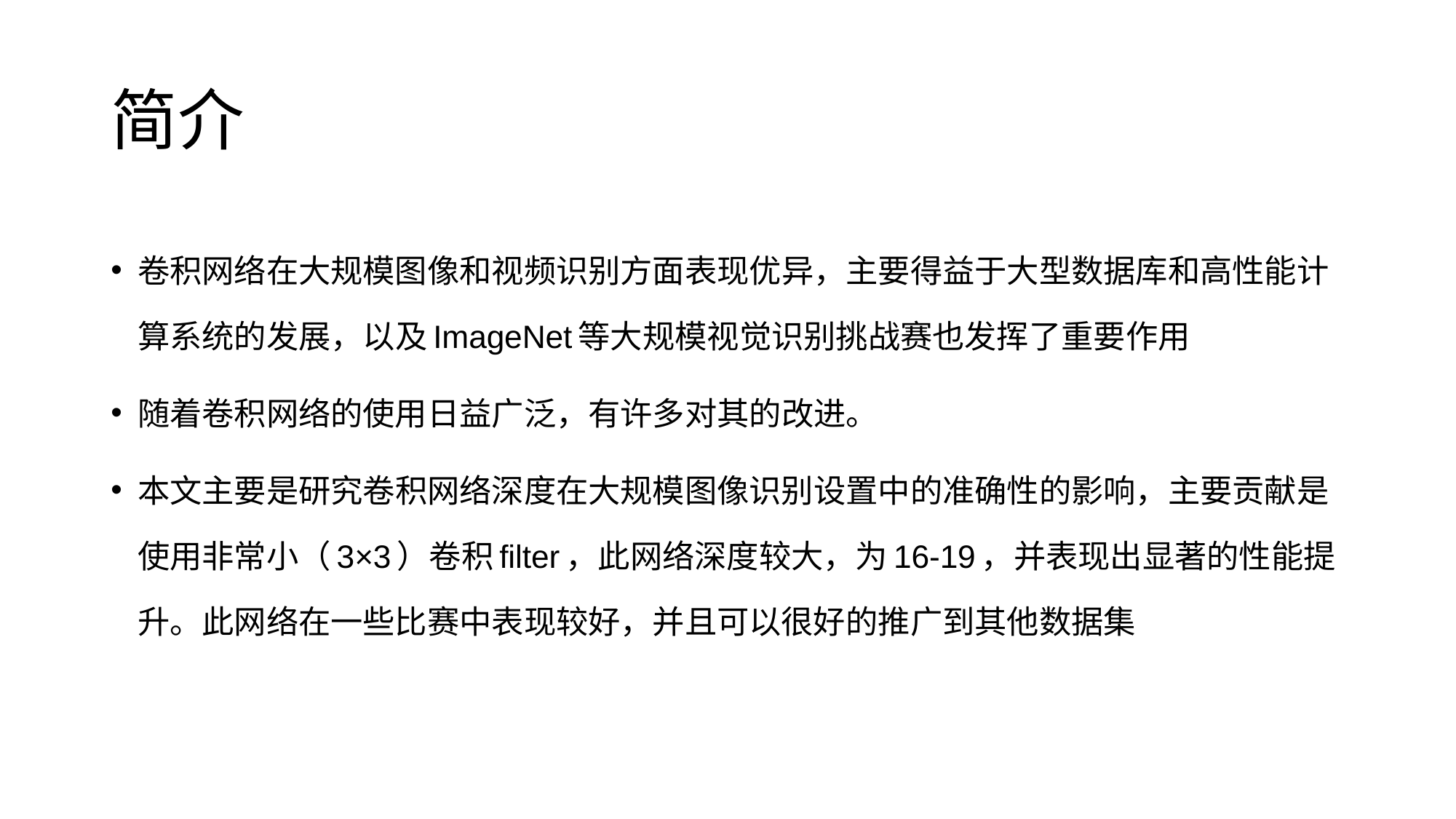

# 简介
卷积网络在大规模图像和视频识别方面表现优异，主要得益于大型数据库和高性能计算系统的发展，以及ImageNet等大规模视觉识别挑战赛也发挥了重要作用
随着卷积网络的使用日益广泛，有许多对其的改进。
本文主要是研究卷积网络深度在大规模图像识别设置中的准确性的影响，主要贡献是使用非常小（3×3）卷积filter，此网络深度较大，为16-19，并表现出显著的性能提升。此网络在一些比赛中表现较好，并且可以很好的推广到其他数据集